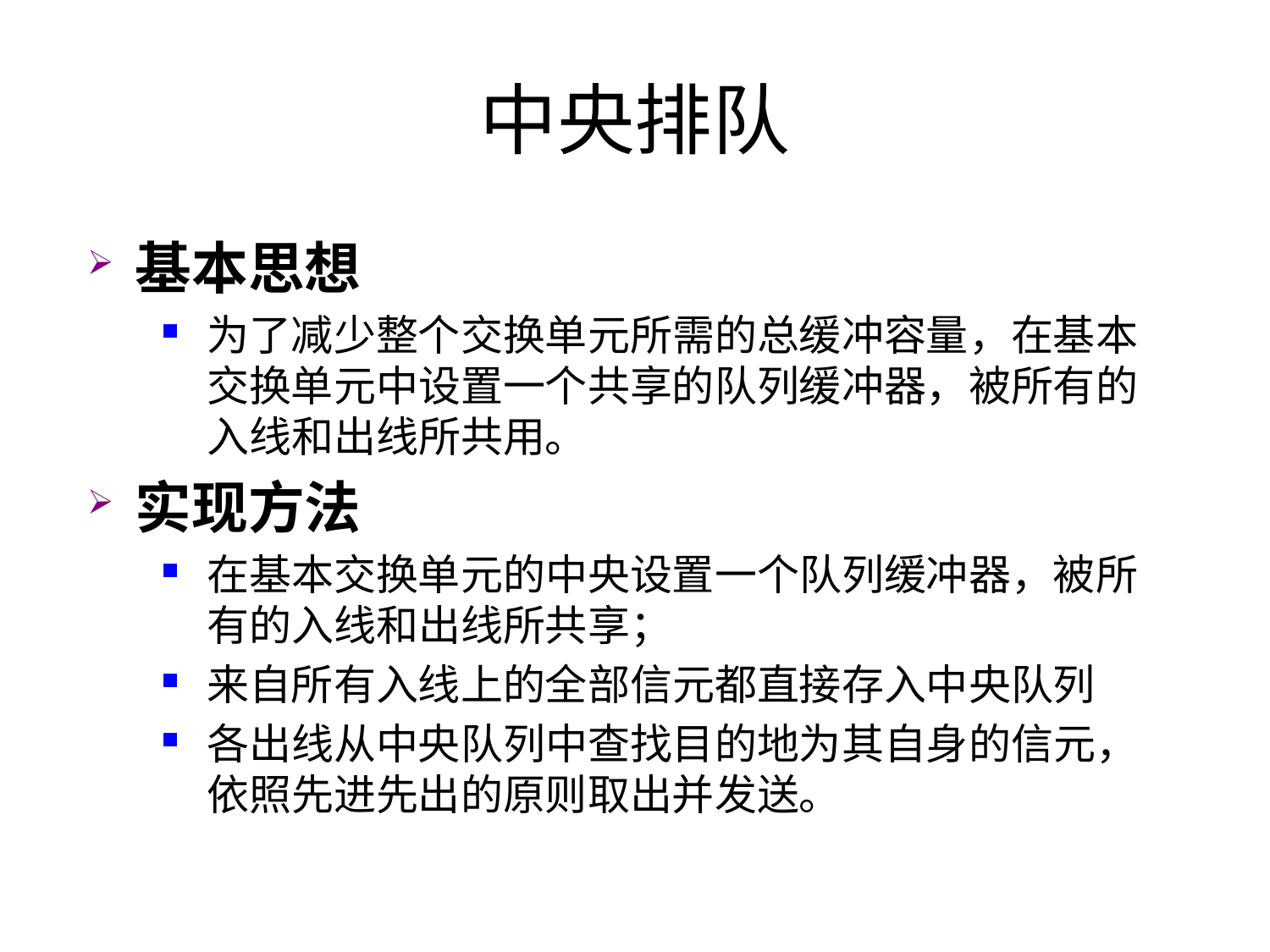

# 中央排队
基本思想
为了减少整个交换单元所需的总缓冲容量，在基本交换单元中设置一个共享的队列缓冲器，被所有的入线和出线所共用。
实现方法
在基本交换单元的中央设置一个队列缓冲器，被所有的入线和出线所共享；
来自所有入线上的全部信元都直接存入中央队列
各出线从中央队列中查找目的地为其自身的信元，依照先进先出的原则取出并发送。